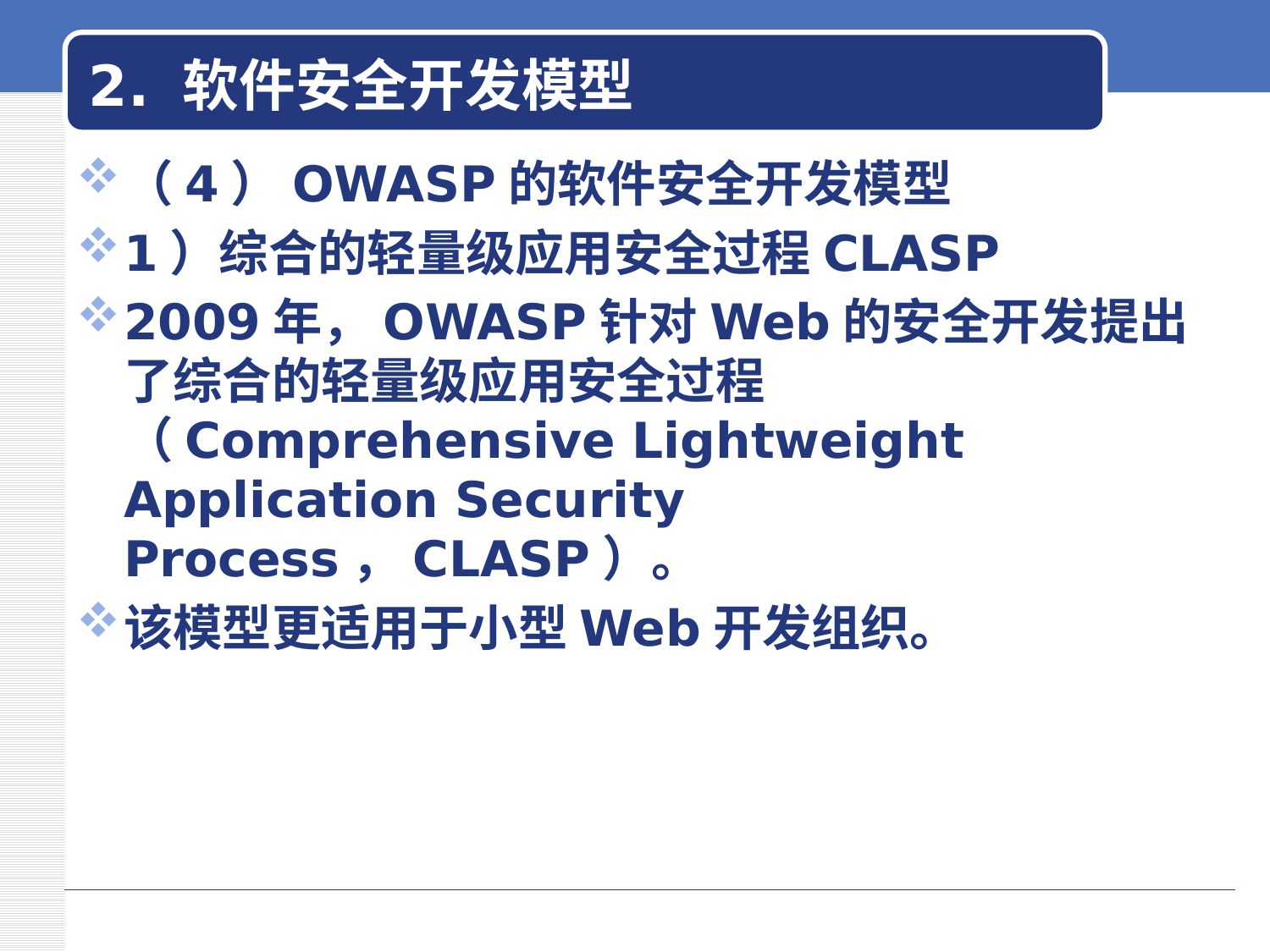

# 2. 软件安全开发模型
（4）OWASP的软件安全开发模型
1）综合的轻量级应用安全过程CLASP
2009年，OWASP针对Web的安全开发提出了综合的轻量级应用安全过程（Comprehensive Lightweight Application Security Process，CLASP）。
该模型更适用于小型Web开发组织。